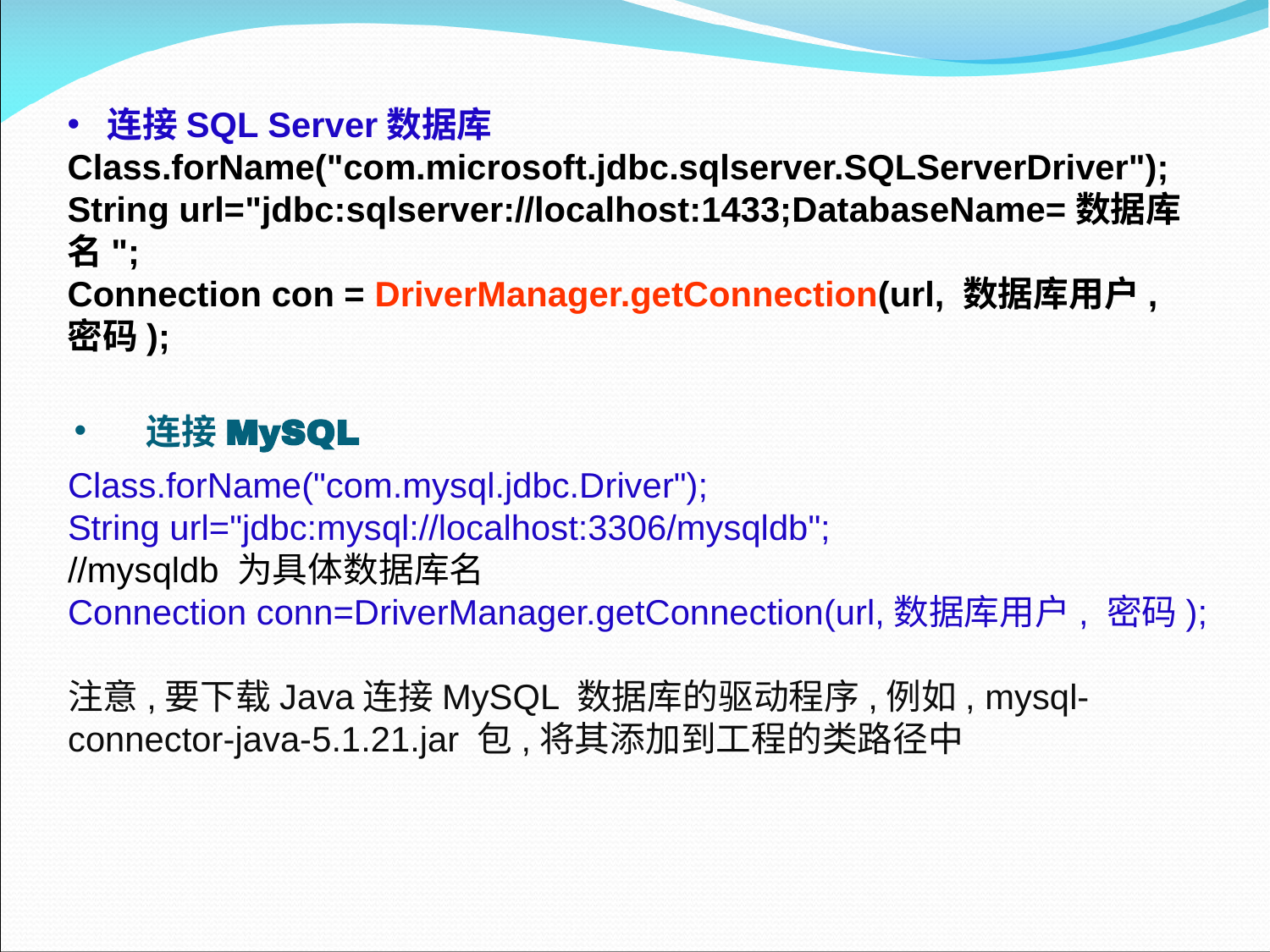

连接SQL Server数据库
Class.forName("com.microsoft.jdbc.sqlserver.SQLServerDriver");
String url="jdbc:sqlserver://localhost:1433;DatabaseName=数据库名";
Connection con = DriverManager.getConnection(url, 数据库用户, 密码);

# 连接MySQL
Class.forName("com.mysql.jdbc.Driver");
String url="jdbc:mysql://localhost:3306/mysqldb";
//mysqldb 为具体数据库名
Connection conn=DriverManager.getConnection(url,数据库用户, 密码);

注意,要下载Java连接MySQL 数据库的驱动程序,例如, mysql-connector-java-5.1.21.jar 包,将其添加到工程的类路径中